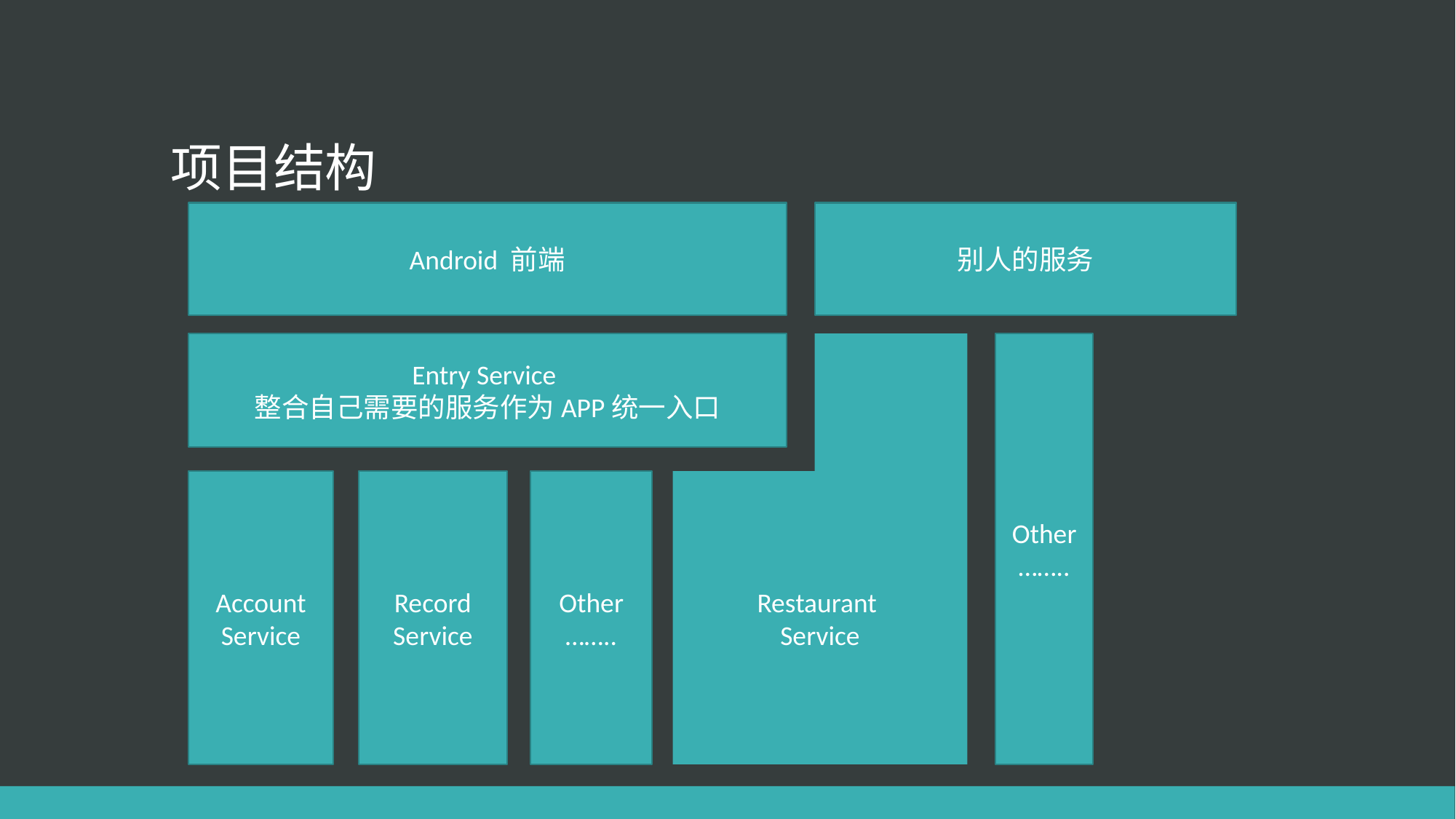

# 项目结构
Android 前端
别人的服务
Other
……..
Entry Service
整合自己需要的服务作为APP统一入口

Account
Service
Record
Service
Other
……..
Restaurant
Service